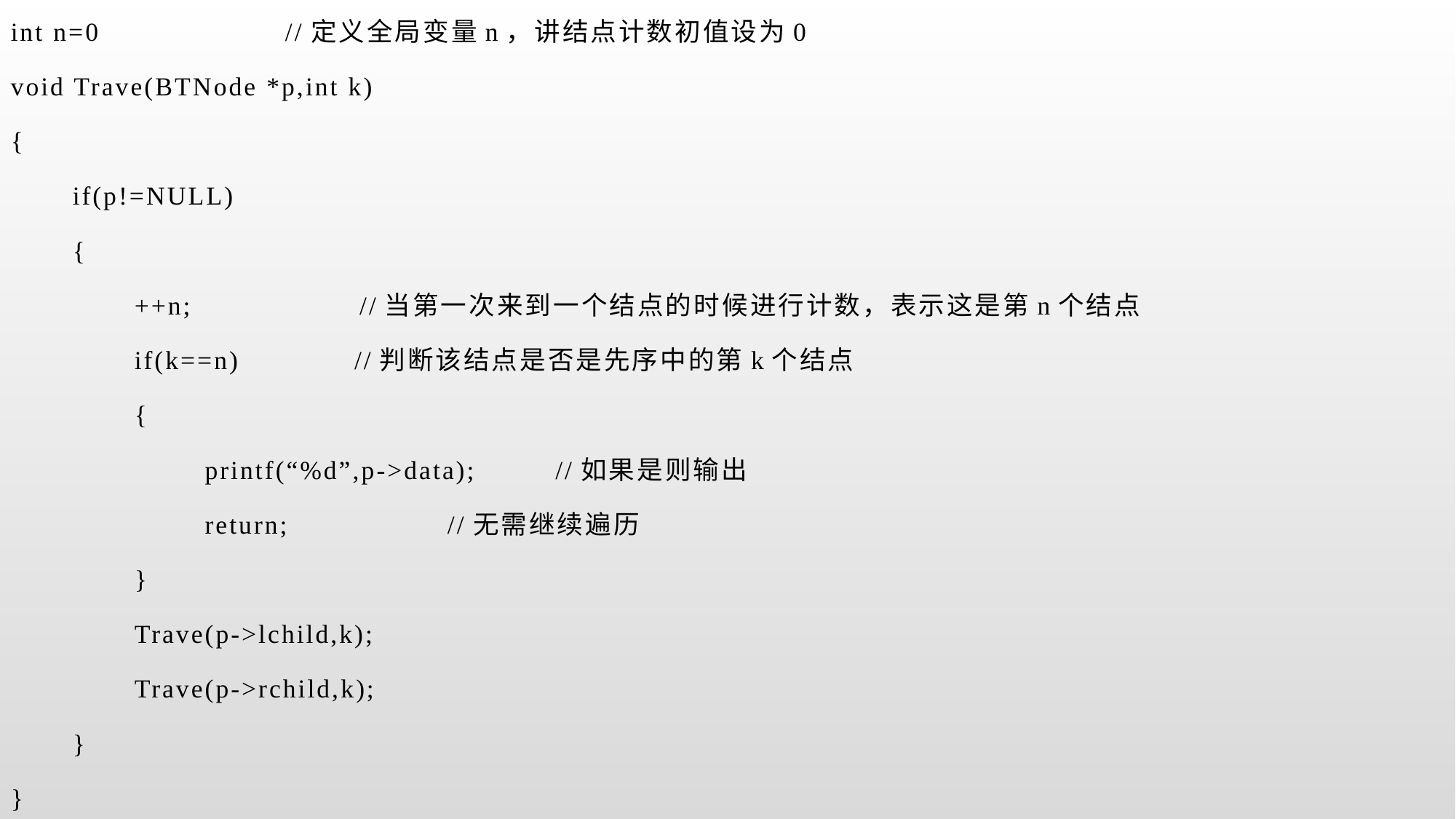

int n=0                     //定义全局变量n，讲结点计数初值设为0
void Trave(BTNode *p,int k)
{
       if(p!=NULL)
       {
              ++n;                   //当第一次来到一个结点的时候进行计数，表示这是第n个结点
              if(k==n)             //判断该结点是否是先序中的第k个结点
              {
                      printf(“%d”,p->data);         //如果是则输出
                      return;                  //无需继续遍历
              }
              Trave(p->lchild,k);
              Trave(p->rchild,k);
       }
}